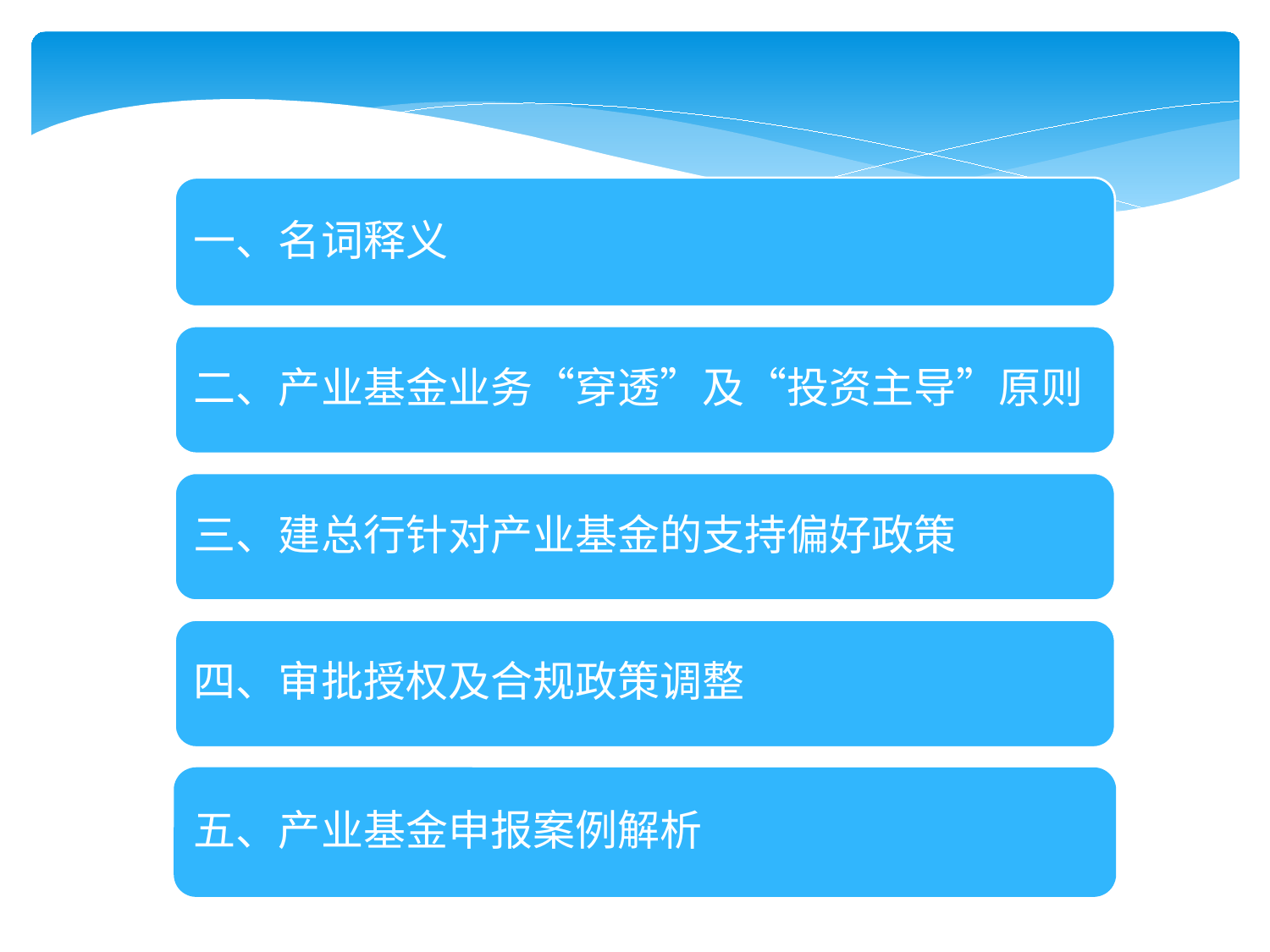

一、名词释义
二、产业基金业务“穿透”及“投资主导”原则
三、建总行针对产业基金的支持偏好政策
四、审批授权及合规政策调整
五、产业基金申报案例解析